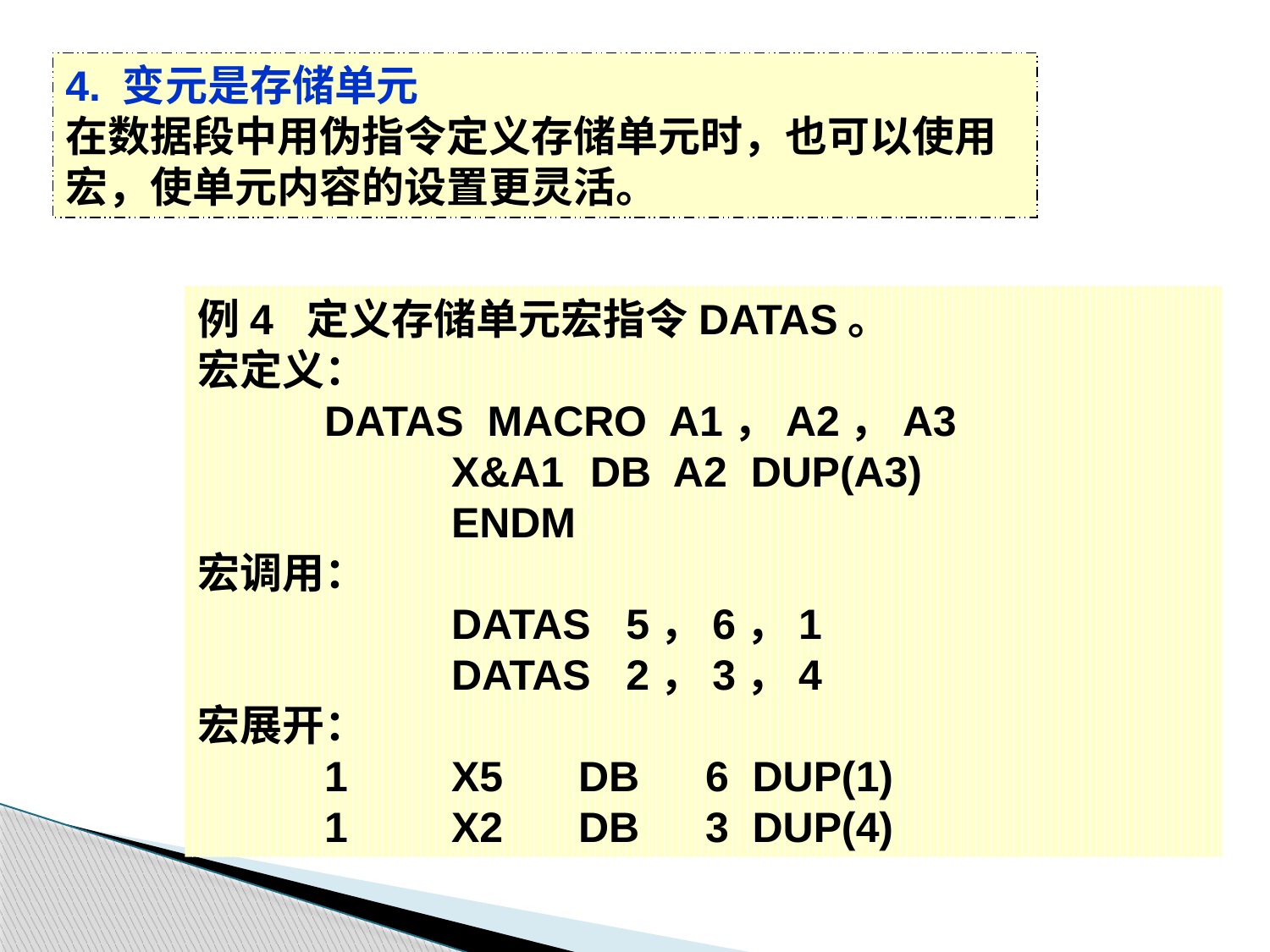

4. 变元是存储单元
在数据段中用伪指令定义存储单元时，也可以使用宏，使单元内容的设置更灵活。
例4  定义存储单元宏指令DATAS。
宏定义：
	DATAS  MACRO  A1，A2，A3
		X&A1	 DB  A2  DUP(A3)
		ENDM
宏调用：
		DATAS   5，6，1
		DATAS   2，3，4
宏展开：
	1	X5	DB	6  DUP(1)
	1	X2	DB	3  DUP(4)